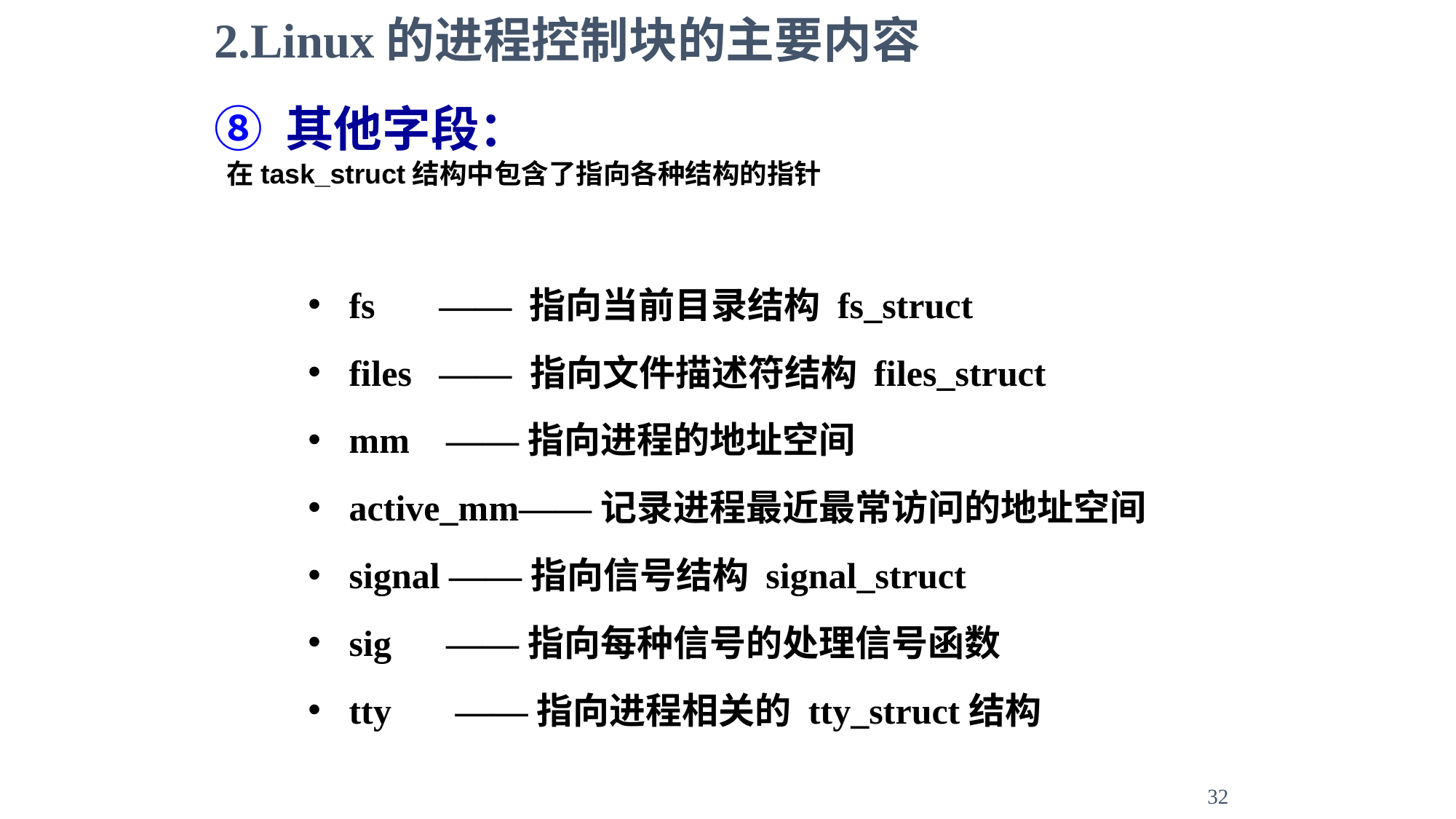

2.Linux的进程控制块的主要内容
⑧ 其他字段：
 在task_struct结构中包含了指向各种结构的指针
fs       —— 指向当前目录结构 fs_struct
files   —— 指向文件描述符结构 files_struct
mm    ——指向进程的地址空间
active_mm——记录进程最近最常访问的地址空间
signal ——指向信号结构 signal_struct
sig      ——指向每种信号的处理信号函数
tty       ——指向进程相关的 tty_struct结构
32